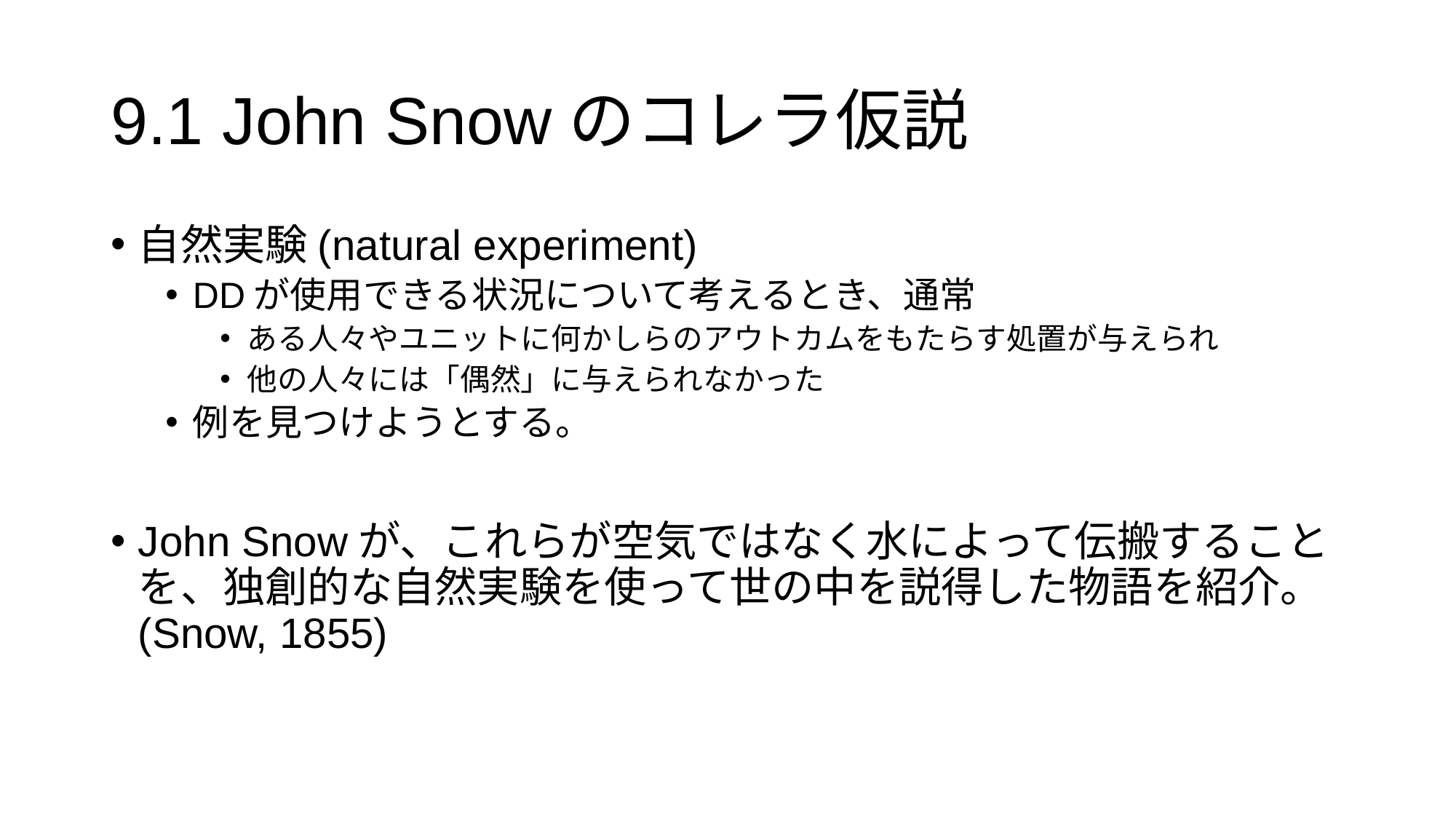

# 9.1 John Snowのコレラ仮説
自然実験(natural experiment)
DDが使用できる状況について考えるとき、通常
ある人々やユニットに何かしらのアウトカムをもたらす処置が与えられ
他の人々には「偶然」に与えられなかった
例を見つけようとする。

John Snowが、これらが空気ではなく水によって伝搬することを、独創的な自然実験を使って世の中を説得した物語を紹介。(Snow, 1855)